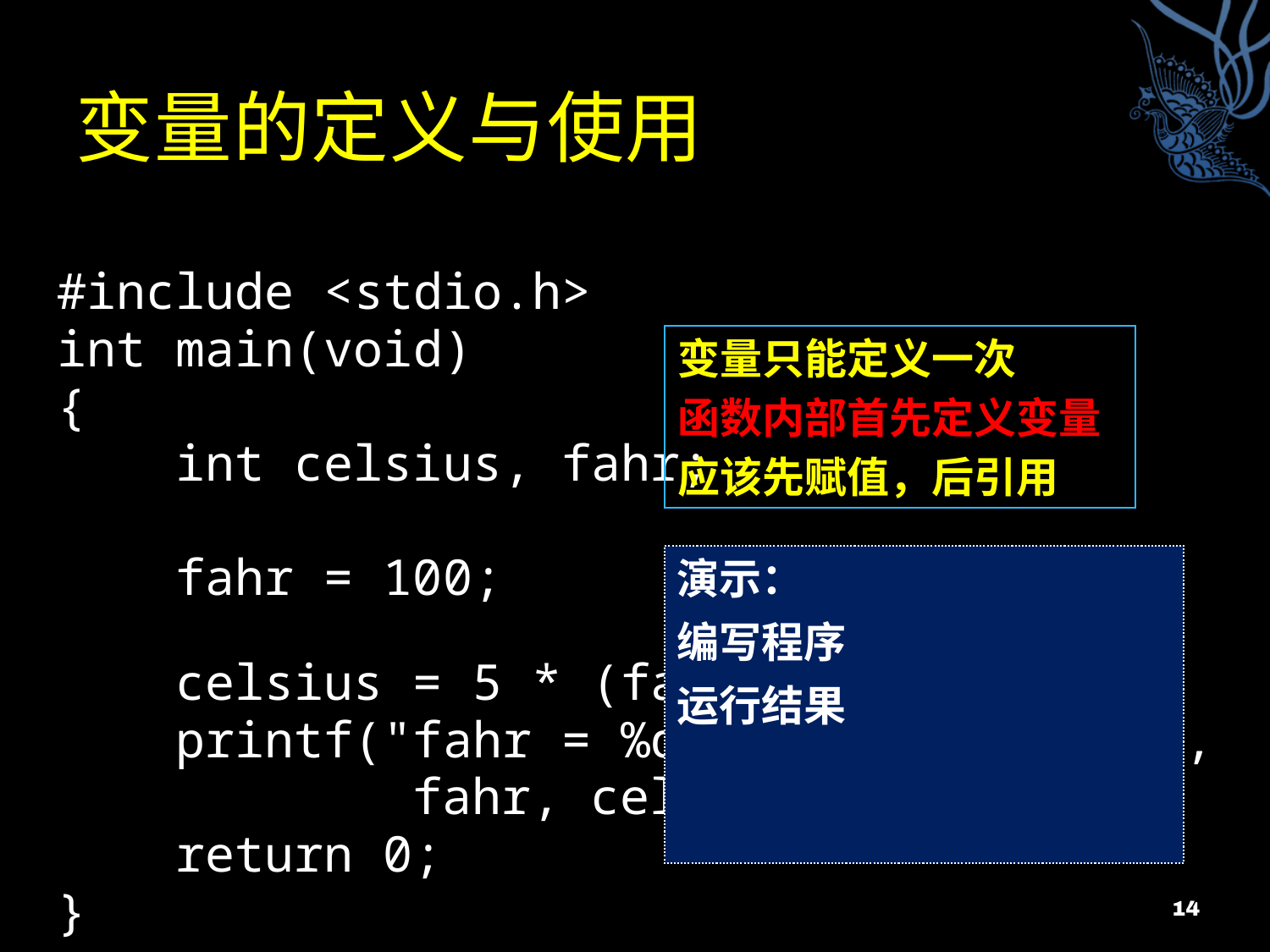

# 变量的定义与使用

#include <stdio.h>
int main(void)
{
    int celsius, fahr;

    fahr = 100;
    celsius = 5 * (fahr - 32) / 9;
    printf("fahr = %d, celsius = %d\n",
            fahr, celsius);
    return 0;
}
变量只能定义一次
函数内部首先定义变量
应该先赋值，后引用
演示：
编写程序
运行结果

14